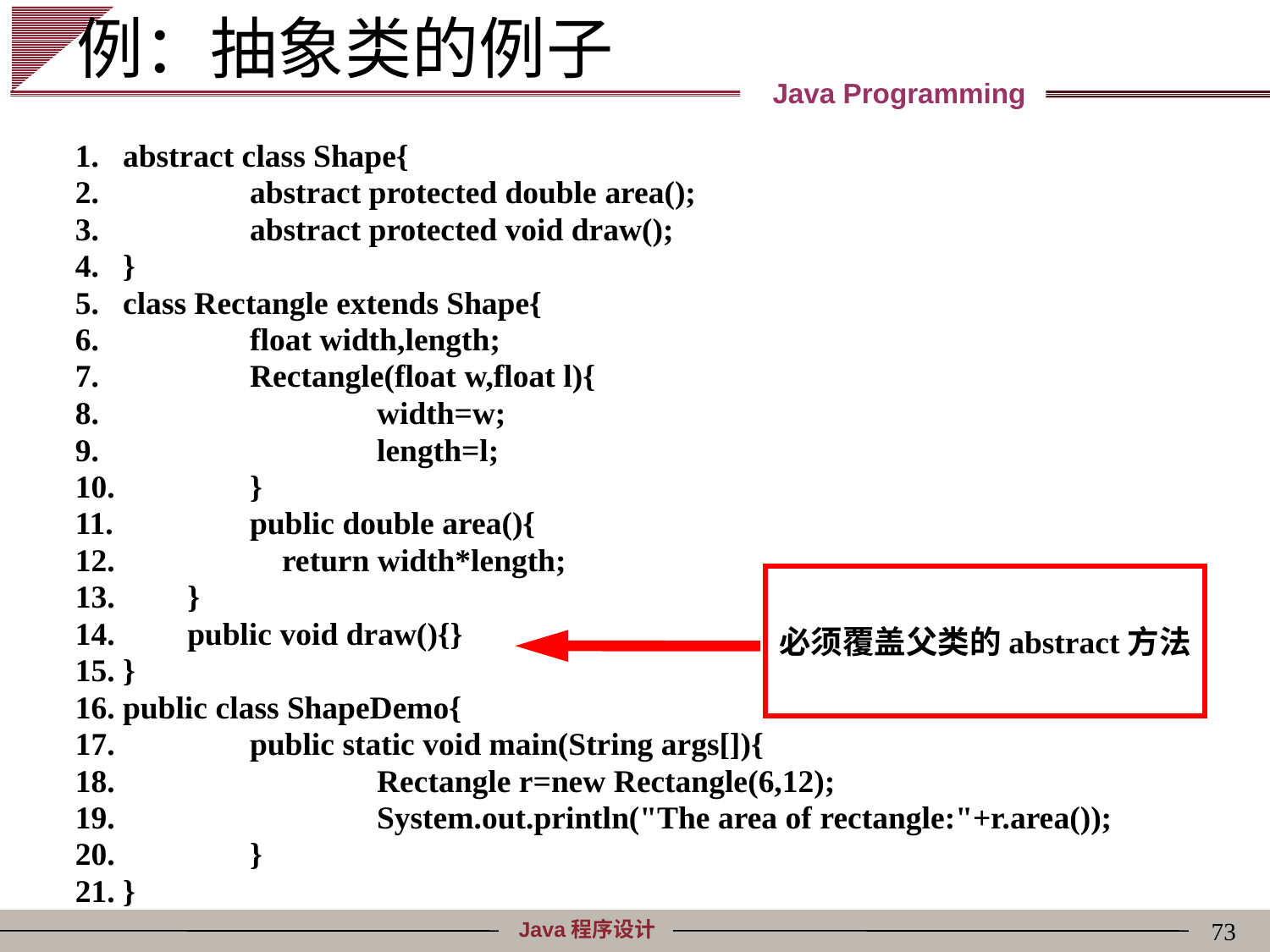

# 例：抽象类的例子
abstract class Shape{
	abstract protected double area();
	abstract protected void draw();
}
class Rectangle extends Shape{
	float width,length;
	Rectangle(float w,float l){
		width=w;
		length=l;
	}
	public double area(){
	    return width*length;
        }
        public void draw(){}
}
public class ShapeDemo{
	public static void main(String args[]){
		Rectangle r=new Rectangle(6,12);
		System.out.println("The area of rectangle:"+r.area());
	}
}
必须覆盖父类的abstract方法